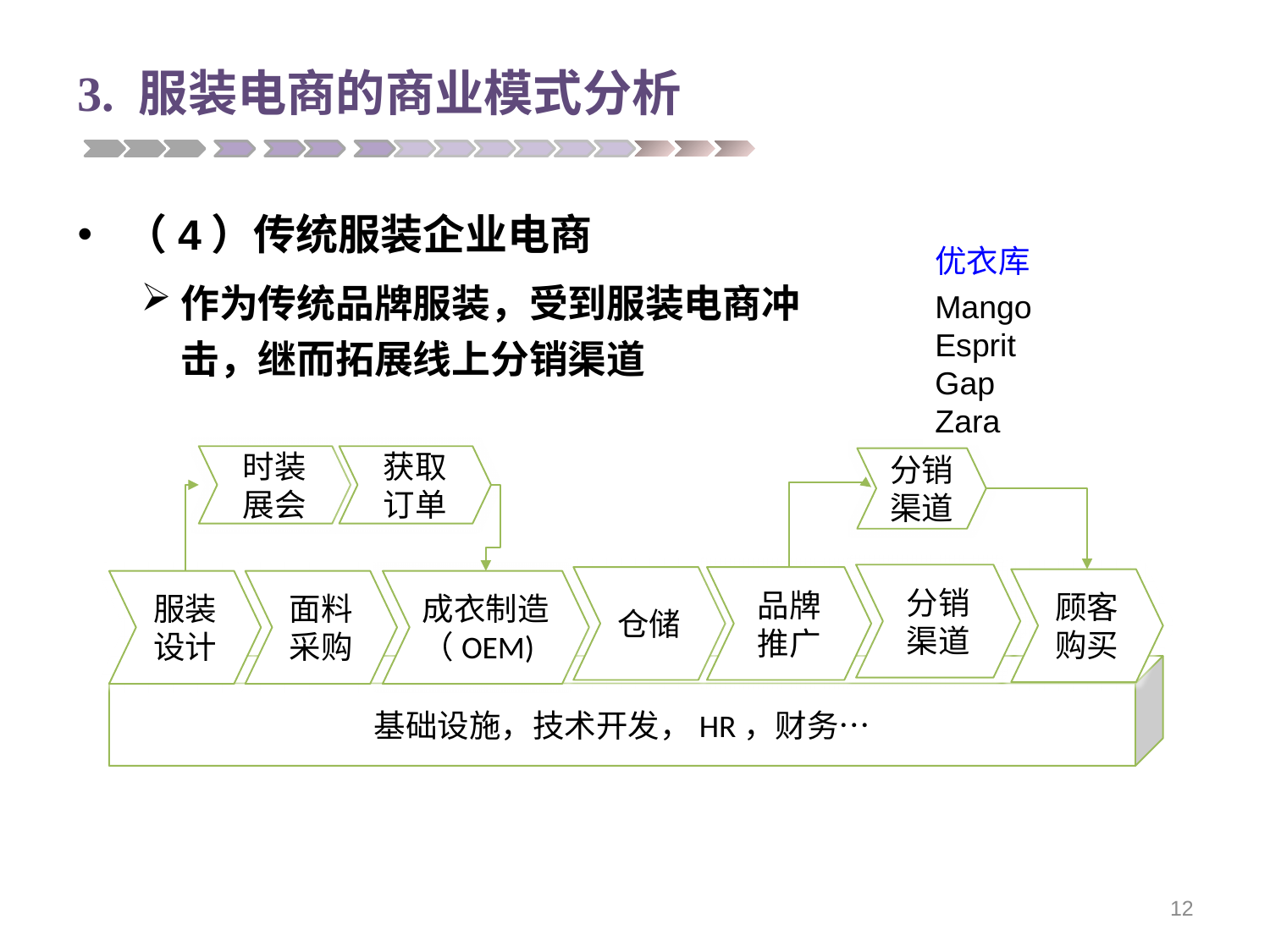

# 3. 服装电商的商业模式分析
（4）传统服装企业电商
作为传统品牌服装，受到服装电商冲击，继而拓展线上分销渠道
优衣库
Mango
Esprit
Gap
Zara
获取订单
时装展会
分销
渠道
分销渠道
品牌推广
仓储
顾客购买
服装设计
面料采购
成衣制造（OEM)
基础设施，技术开发，HR，财务…
12